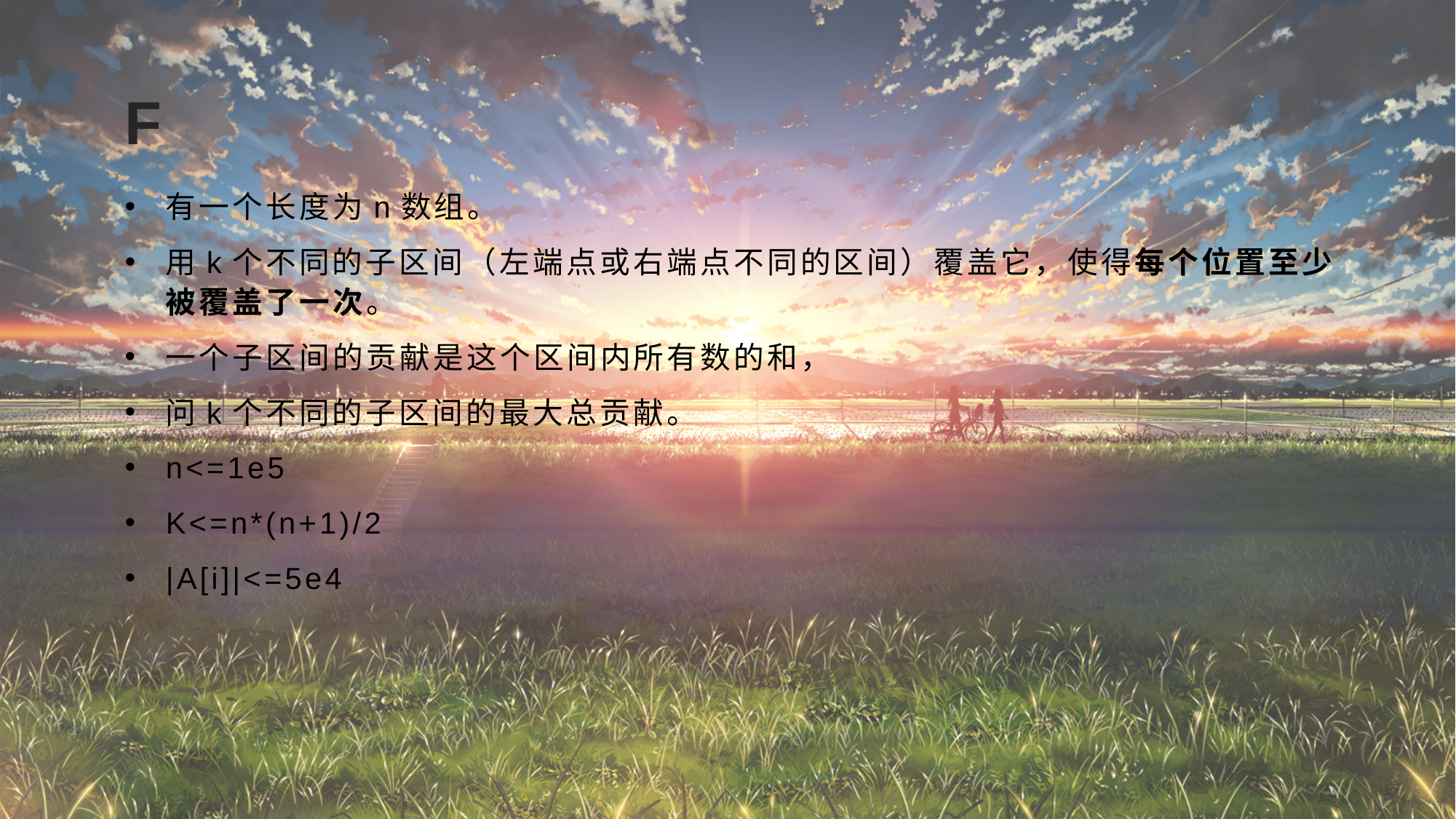

# F
有一个长度为n数组。
用k个不同的子区间（左端点或右端点不同的区间）覆盖它，使得每个位置至少被覆盖了一次。
一个子区间的贡献是这个区间内所有数的和，
问k个不同的子区间的最大总贡献。
n<=1e5
K<=n*(n+1)/2
|A[i]|<=5e4